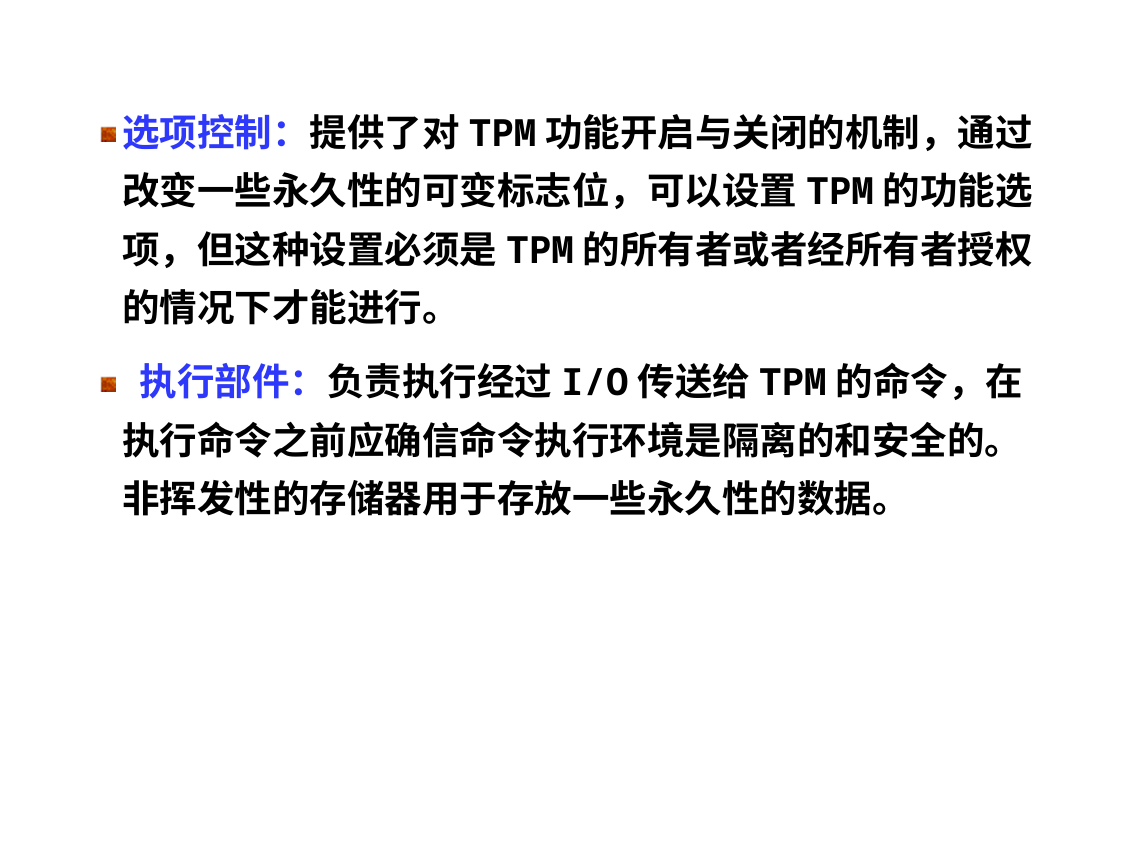

选项控制：提供了对TPM功能开启与关闭的机制，通过改变一些永久性的可变标志位，可以设置TPM的功能选项，但这种设置必须是TPM的所有者或者经所有者授权的情况下才能进行。
 执行部件：负责执行经过I/O传送给TPM的命令，在执行命令之前应确信命令执行环境是隔离的和安全的。非挥发性的存储器用于存放一些永久性的数据。